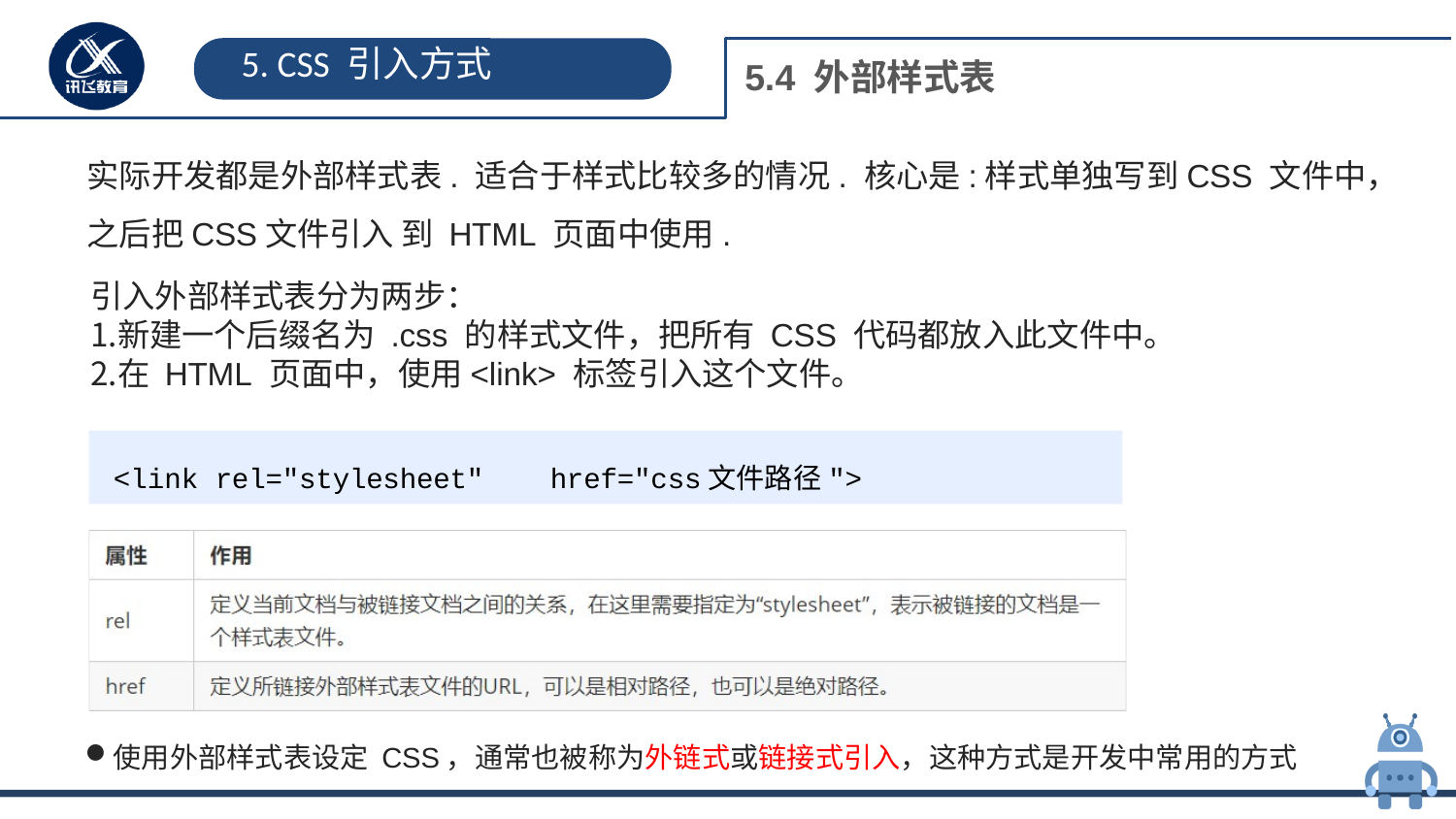

5. CSS 引入方式
5.4 外部样式表
实际开发都是外部样式表. 适合于样式比较多的情况. 核心是:样式单独写到CSS 文件中，之后把CSS文件引入 到 HTML 页面中使用.
引入外部样式表分为两步：
新建一个后缀名为 .css 的样式文件，把所有 CSS 代码都放入此文件中。
在 HTML 页面中，使用<link> 标签引入这个文件。

<link rel="stylesheet"	href="css文件路径">

使用外部样式表设定 CSS，通常也被称为外链式或链接式引入，这种方式是开发中常用的方式